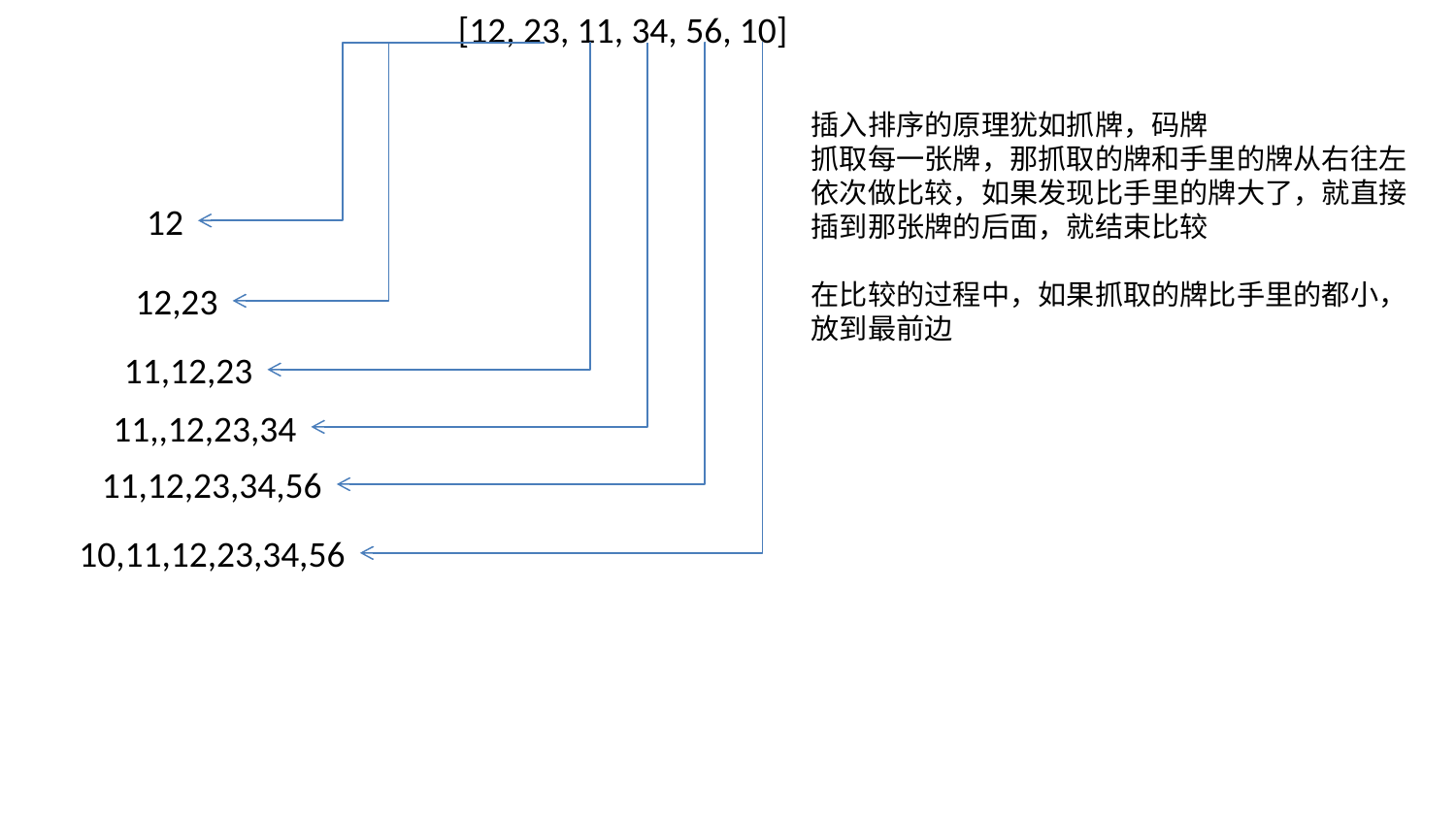

[12, 23, 11, 34, 56, 10]
插入排序的原理犹如抓牌，码牌
抓取每一张牌，那抓取的牌和手里的牌从右往左依次做比较，如果发现比手里的牌大了，就直接插到那张牌的后面，就结束比较

在比较的过程中，如果抓取的牌比手里的都小，放到最前边
12
12,23
11,12,23
11,,12,23,34
11,12,23,34,56
10,11,12,23,34,56